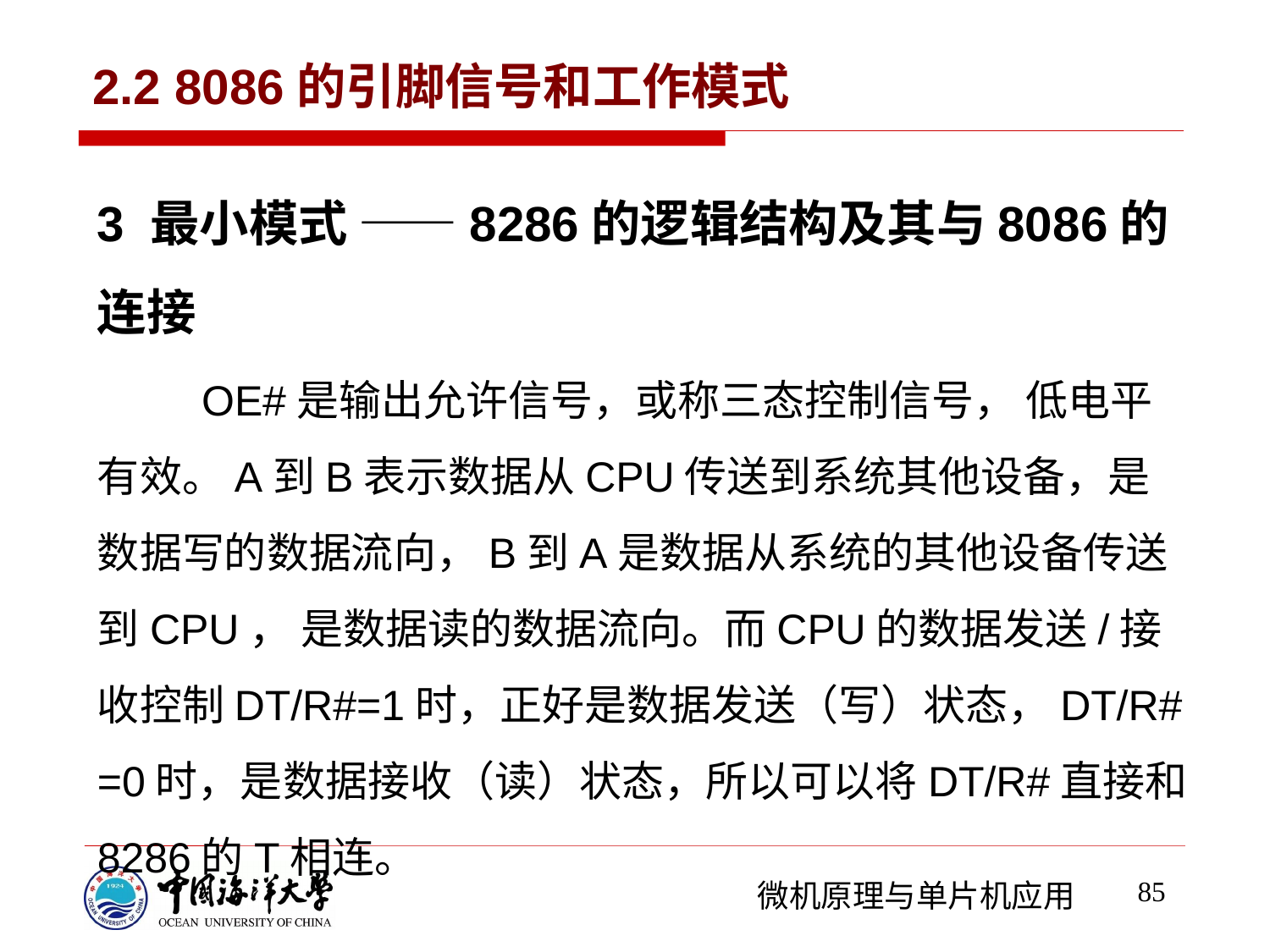

# 2.2 8086的引脚信号和工作模式
3 最小模式 ——8286的逻辑结构及其与8086的连接
　　 OE#是输出允许信号，或称三态控制信号， 低电平有效。A到B表示数据从CPU传送到系统其他设备，是数据写的数据流向，B到A是数据从系统的其他设备传送到CPU， 是数据读的数据流向。而CPU的数据发送/接收控制DT/R#=1时，正好是数据发送（写）状态，DT/R#=0时，是数据接收（读）状态，所以可以将DT/R#直接和8286的T相连。
85